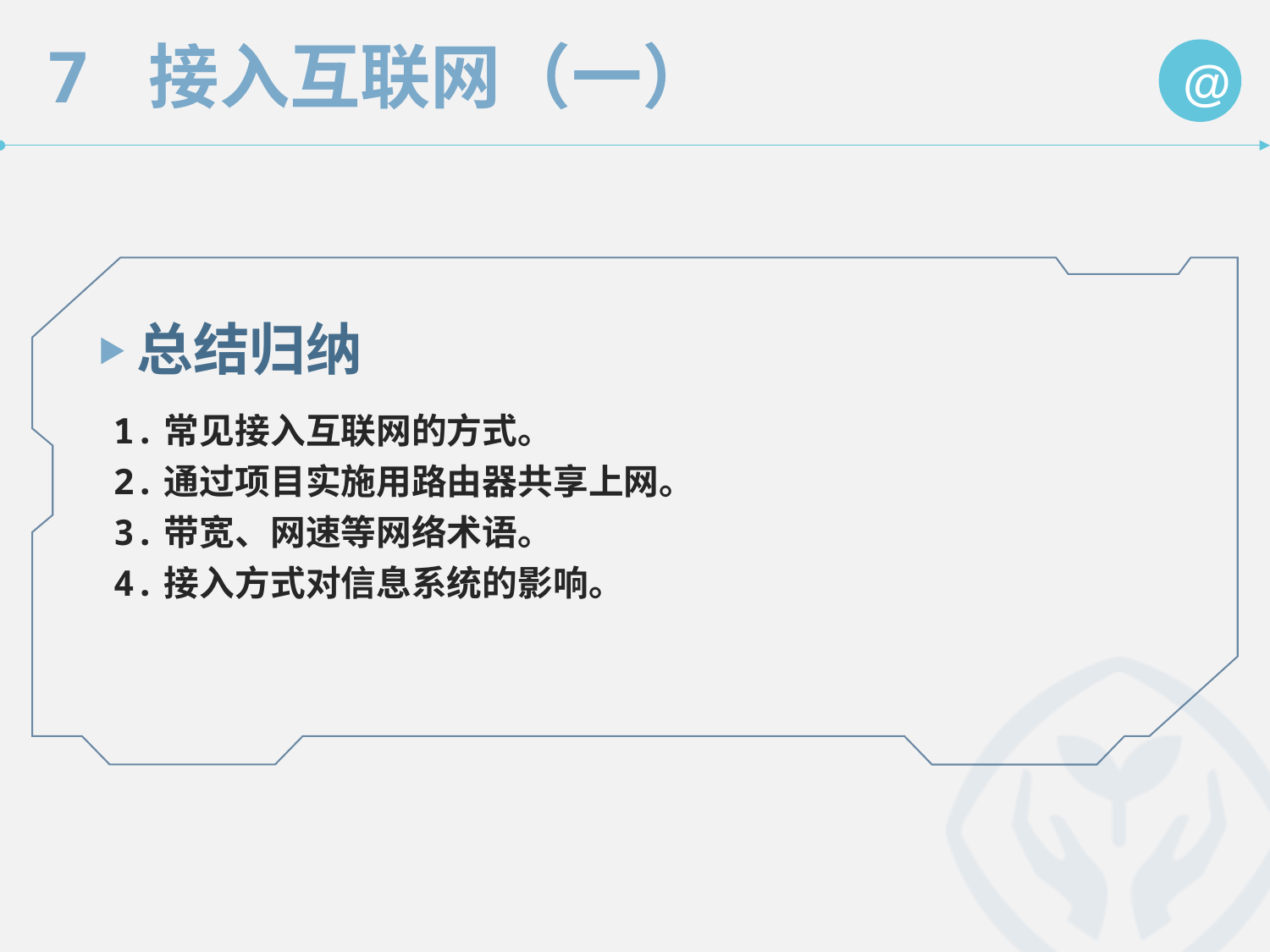

总结归纳

1.常见接入互联网的方式。
2.通过项目实施用路由器共享上网。
3.带宽、网速等网络术语。
4.接入方式对信息系统的影响。